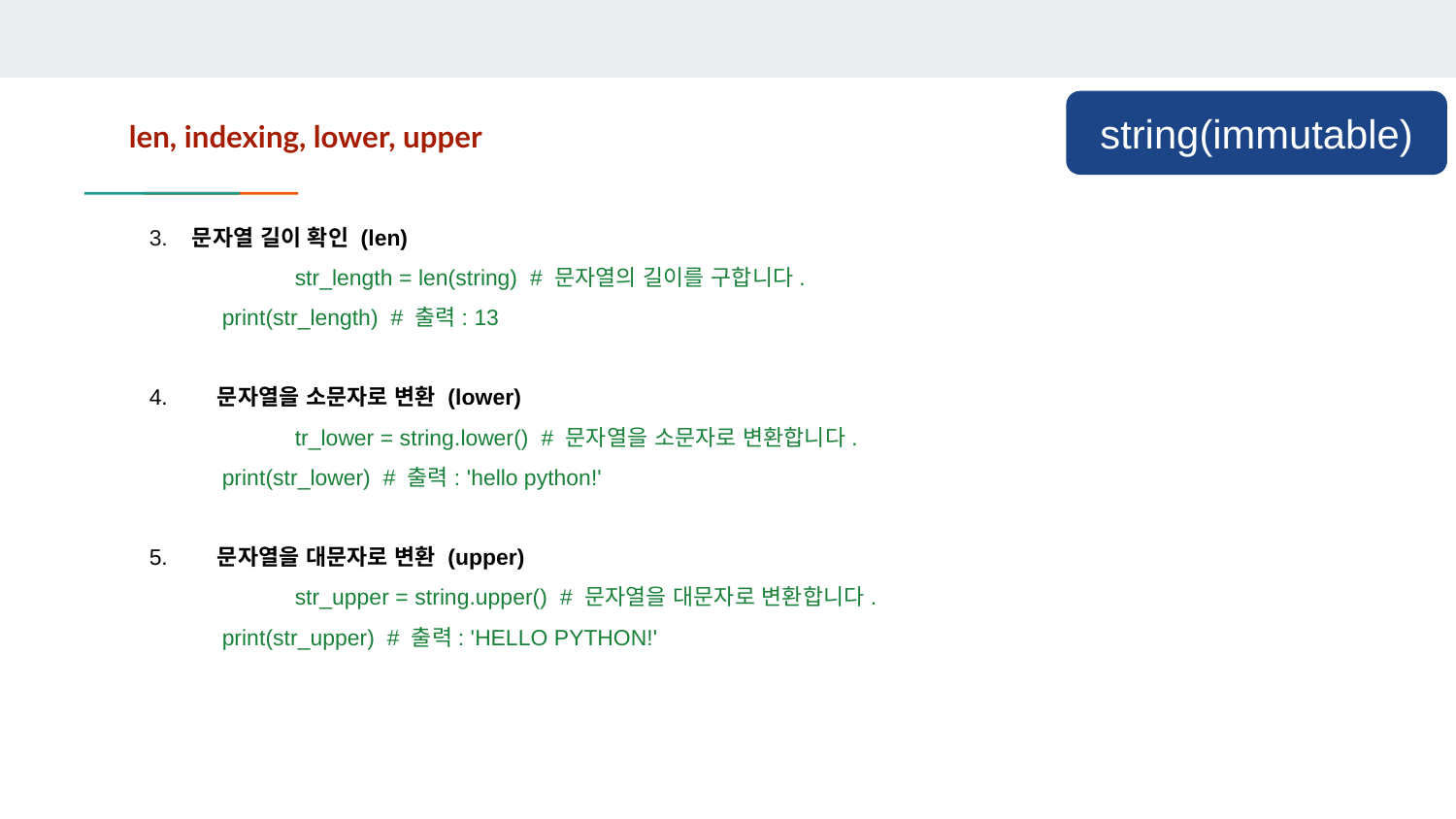

string(immutable)
len, indexing, lower, upper
3.   문자열 길이 확인 (len)
	str_length = len(string)  # 문자열의 길이를 구합니다.
print(str_length)  # 출력: 13

4.       문자열을 소문자로 변환 (lower)
	tr_lower = string.lower()  # 문자열을 소문자로 변환합니다.
print(str_lower)  # 출력: 'hello python!'

5.       문자열을 대문자로 변환 (upper)
	str_upper = string.upper()  # 문자열을 대문자로 변환합니다.
print(str_upper)  # 출력: 'HELLO PYTHON!'